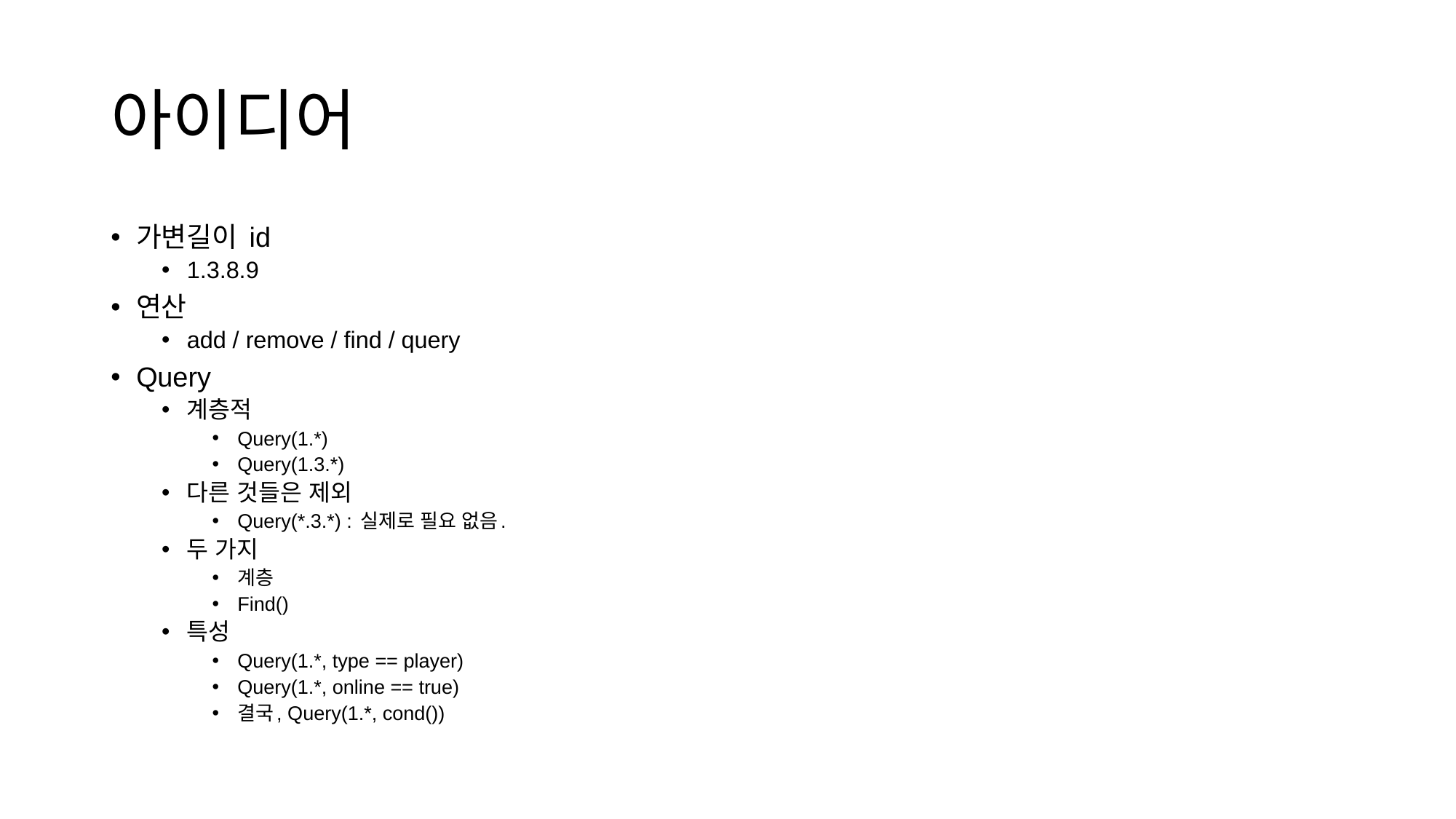

# 아이디어
가변길이 id
1.3.8.9
연산
add / remove / find / query
Query
계층적
Query(1.*)
Query(1.3.*)
다른 것들은 제외
Query(*.3.*) : 실제로 필요 없음.
두 가지
계층
Find()
특성
Query(1.*, type == player)
Query(1.*, online == true)
결국, Query(1.*, cond())